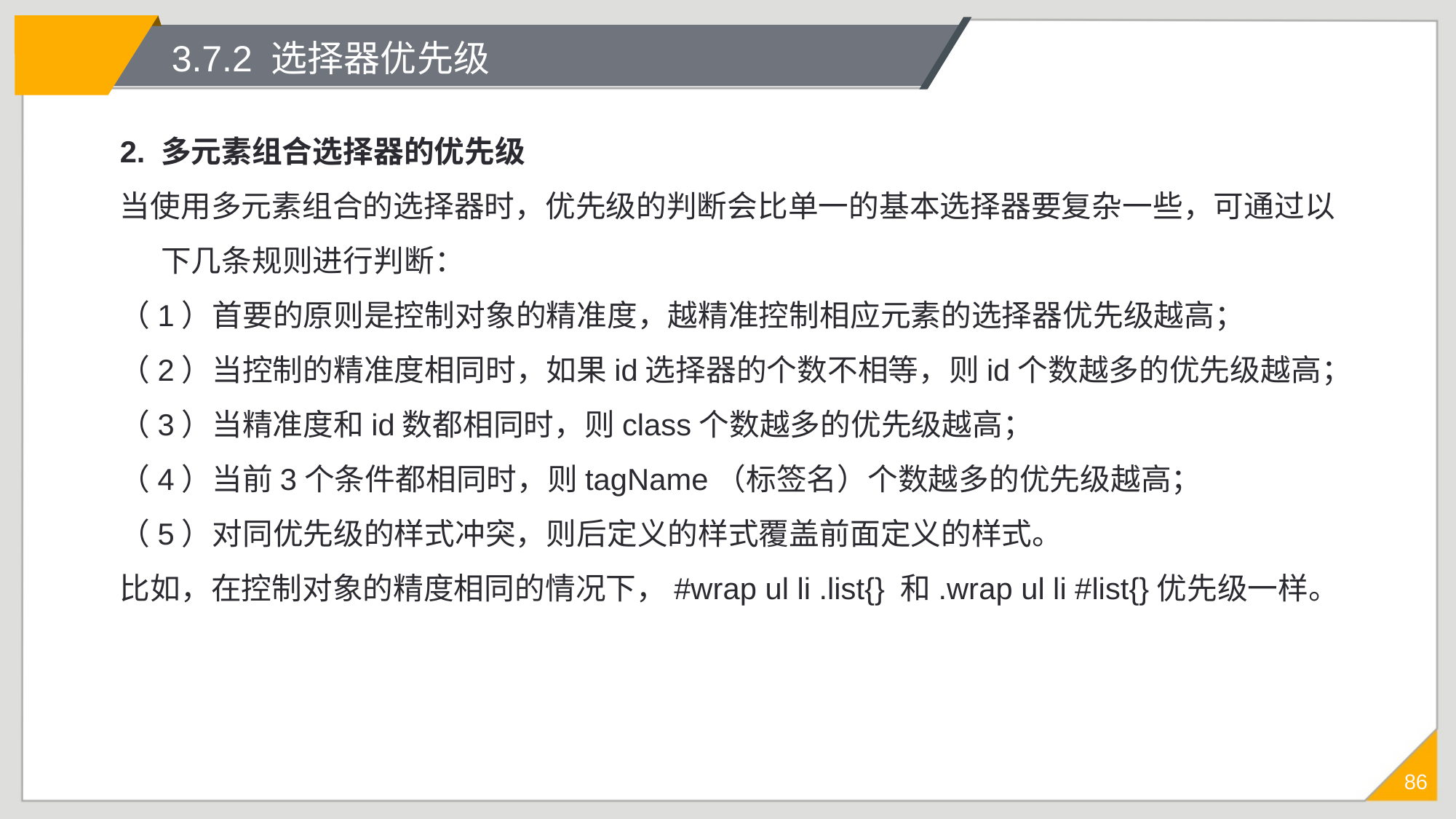

# 3.7.2 选择器优先级
2. 多元素组合选择器的优先级
当使用多元素组合的选择器时，优先级的判断会比单一的基本选择器要复杂一些，可通过以下几条规则进行判断：
（1）首要的原则是控制对象的精准度，越精准控制相应元素的选择器优先级越高；
（2）当控制的精准度相同时，如果id选择器的个数不相等，则id个数越多的优先级越高；
（3）当精准度和id数都相同时，则class个数越多的优先级越高；
（4）当前3个条件都相同时，则tagName（标签名）个数越多的优先级越高；
（5）对同优先级的样式冲突，则后定义的样式覆盖前面定义的样式。
比如，在控制对象的精度相同的情况下，#wrap ul li .list{} 和.wrap ul li #list{}优先级一样。